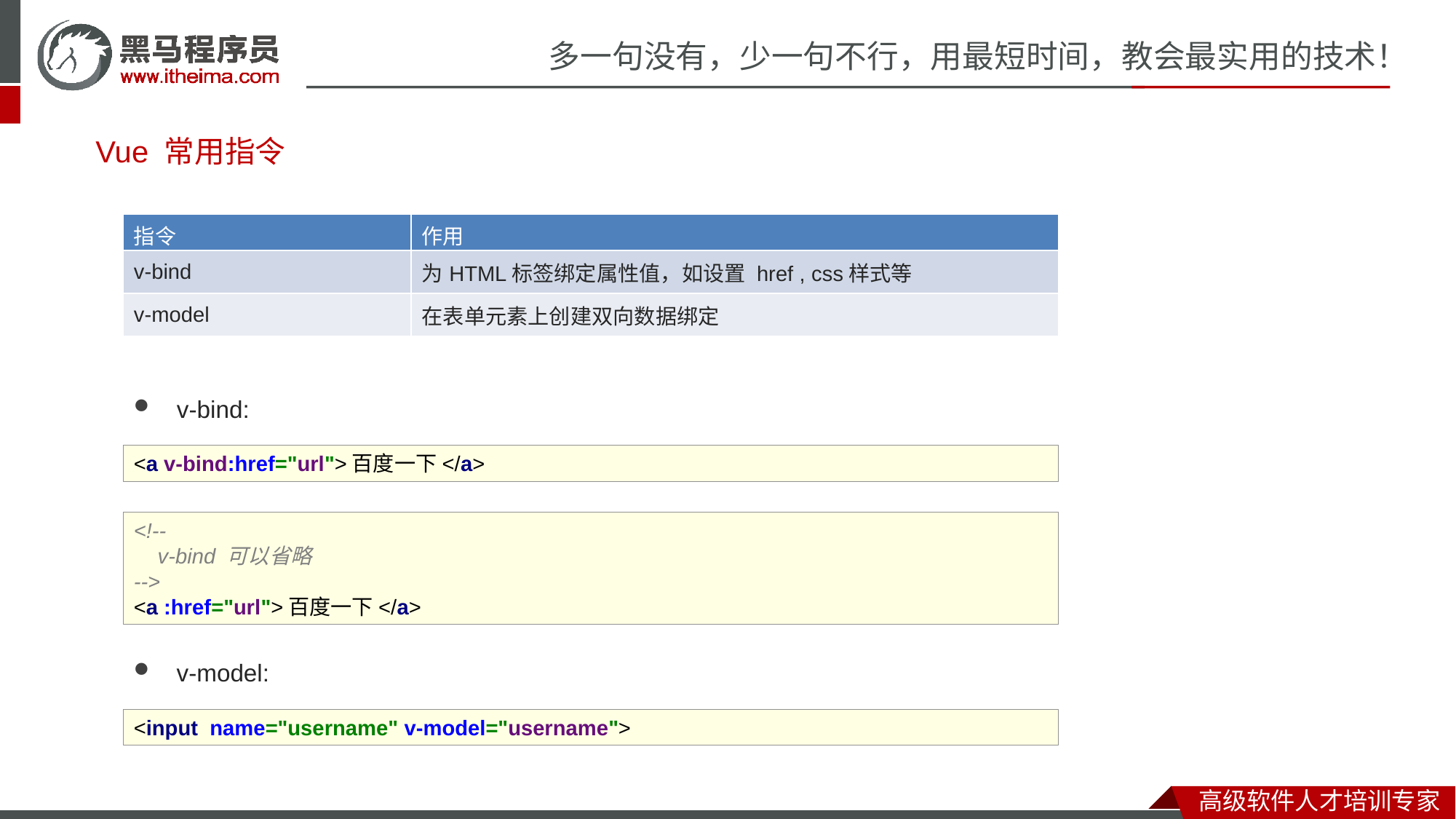

# Vue 常用指令
| 指令 | 作用 |
| --- | --- |
| v-bind | 为HTML标签绑定属性值，如设置 href , css样式等 |
| v-model | 在表单元素上创建双向数据绑定 |
v-bind:
<a v-bind:href="url">百度一下</a>
<!--
    v-bind 可以省略
-->
<a :href="url">百度一下</a>
v-model:
<input  name="username" v-model="username">